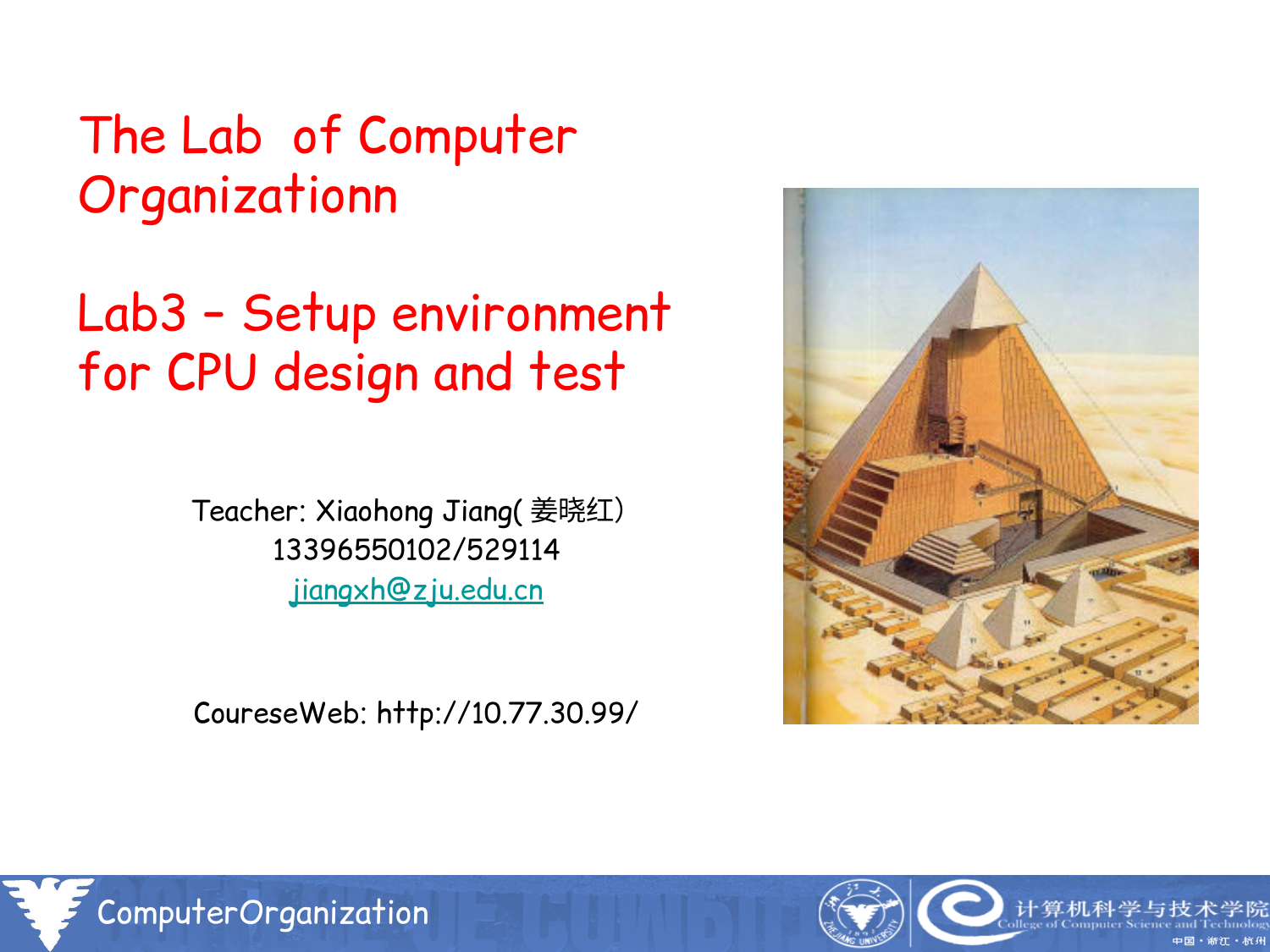

# The Lab  of Computer Organizationn Lab3 – Setup environment for CPU design and test
Teacher: Xiaohong Jiang(姜晓红）
13396550102/529114
jiangxh@zju.edu.cn

CoureseWeb: http://10.77.30.99/